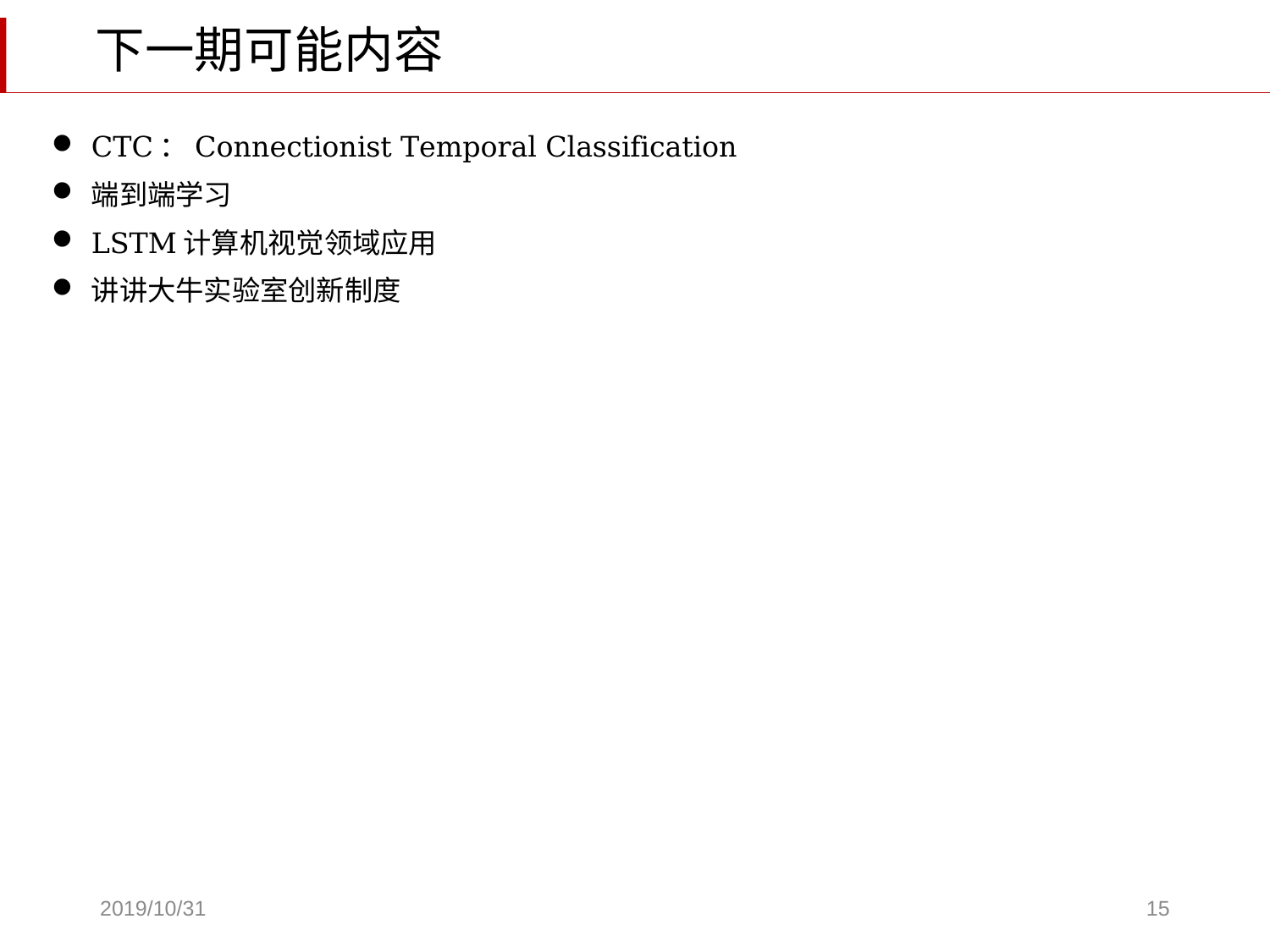

下一期可能内容
CTC：Connectionist Temporal Classification
端到端学习
LSTM计算机视觉领域应用
讲讲大牛实验室创新制度
2019/10/31
15